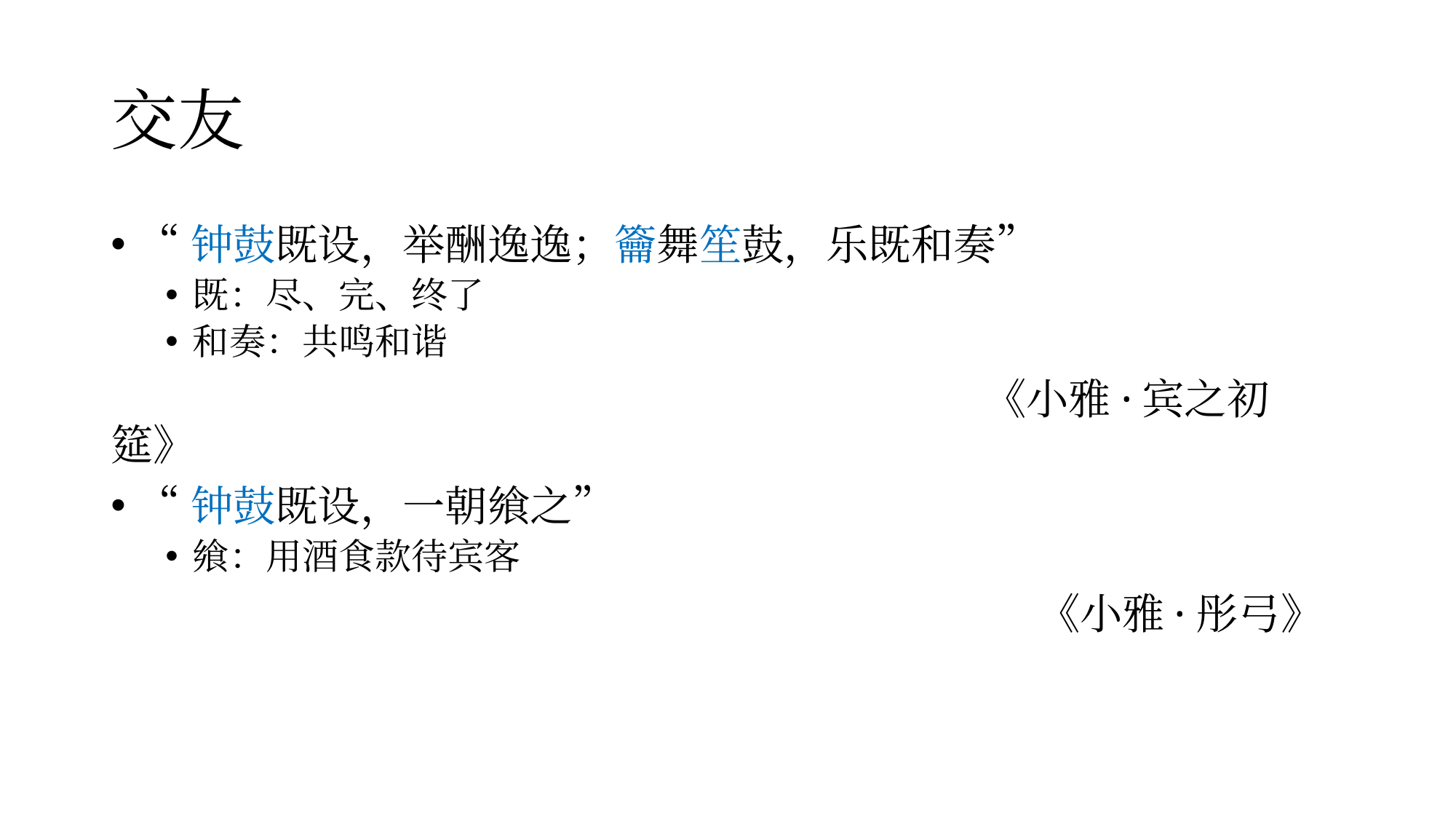

# 交友
“钟鼓既设，举酬逸逸；籥舞笙鼓，乐既和奏”
既：尽、完、终了
和奏：共鸣和谐
								《小雅·宾之初筵》
“钟鼓既设，一朝飨之”
飨：用酒食款待宾客
								    《小雅·彤弓》